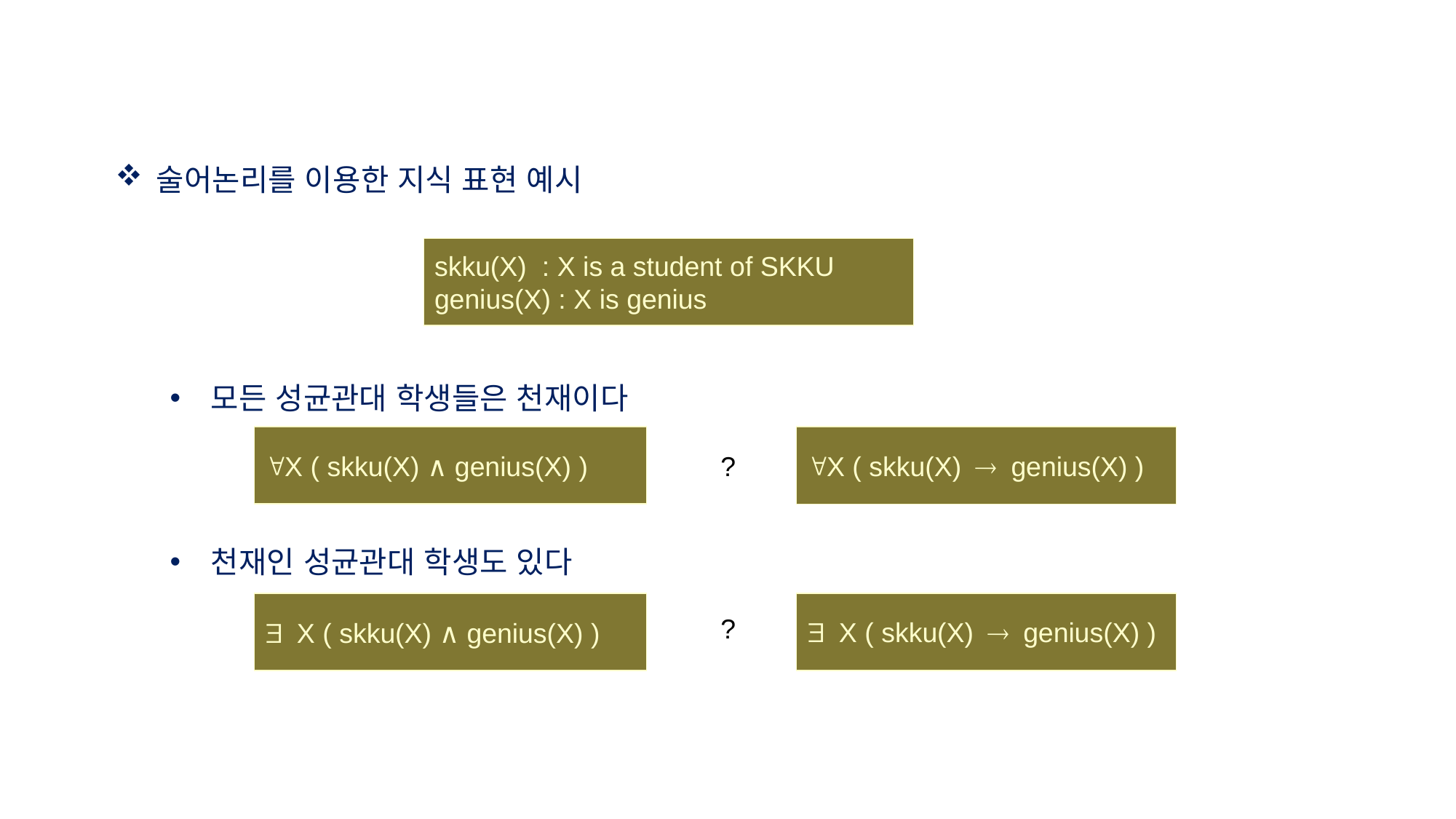

술어논리를 이용한 지식 표현 예시

모든 성균관대 학생들은 천재이다

천재인 성균관대 학생도 있다
skku(X)  : X is a student of SKKU
genius(X) : X is genius
∀X ( skku(X) ∧ genius(X) )
∀X ( skku(X) → genius(X) )
?
∃ X ( skku(X) ∧ genius(X) )
∃ X ( skku(X) → genius(X) )
?